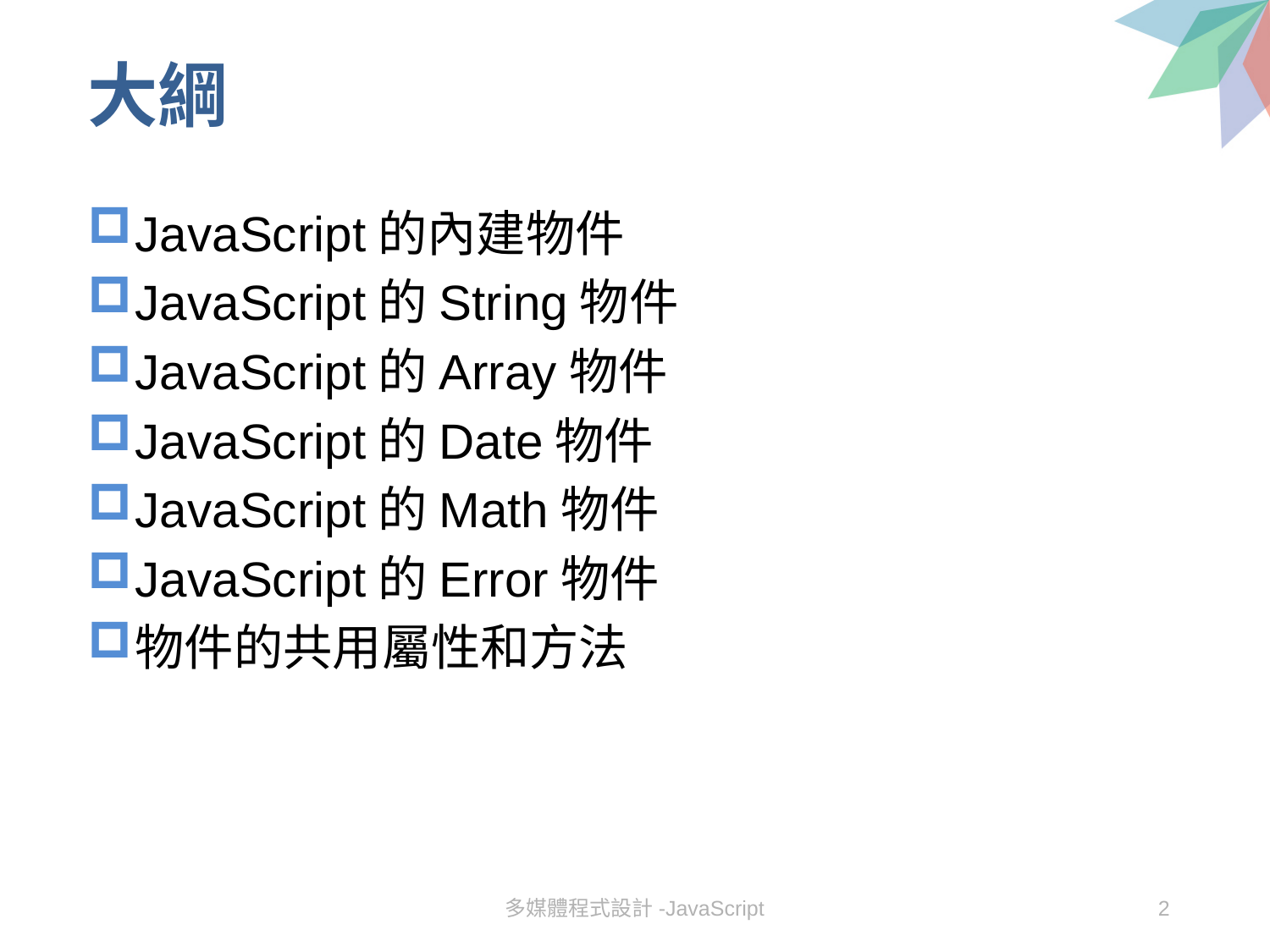

# 大綱
JavaScript的內建物件
JavaScript的String物件
JavaScript的Array物件
JavaScript的Date物件
JavaScript的Math物件
JavaScript的Error物件
物件的共用屬性和方法

多媒體程式設計-JavaScript
2